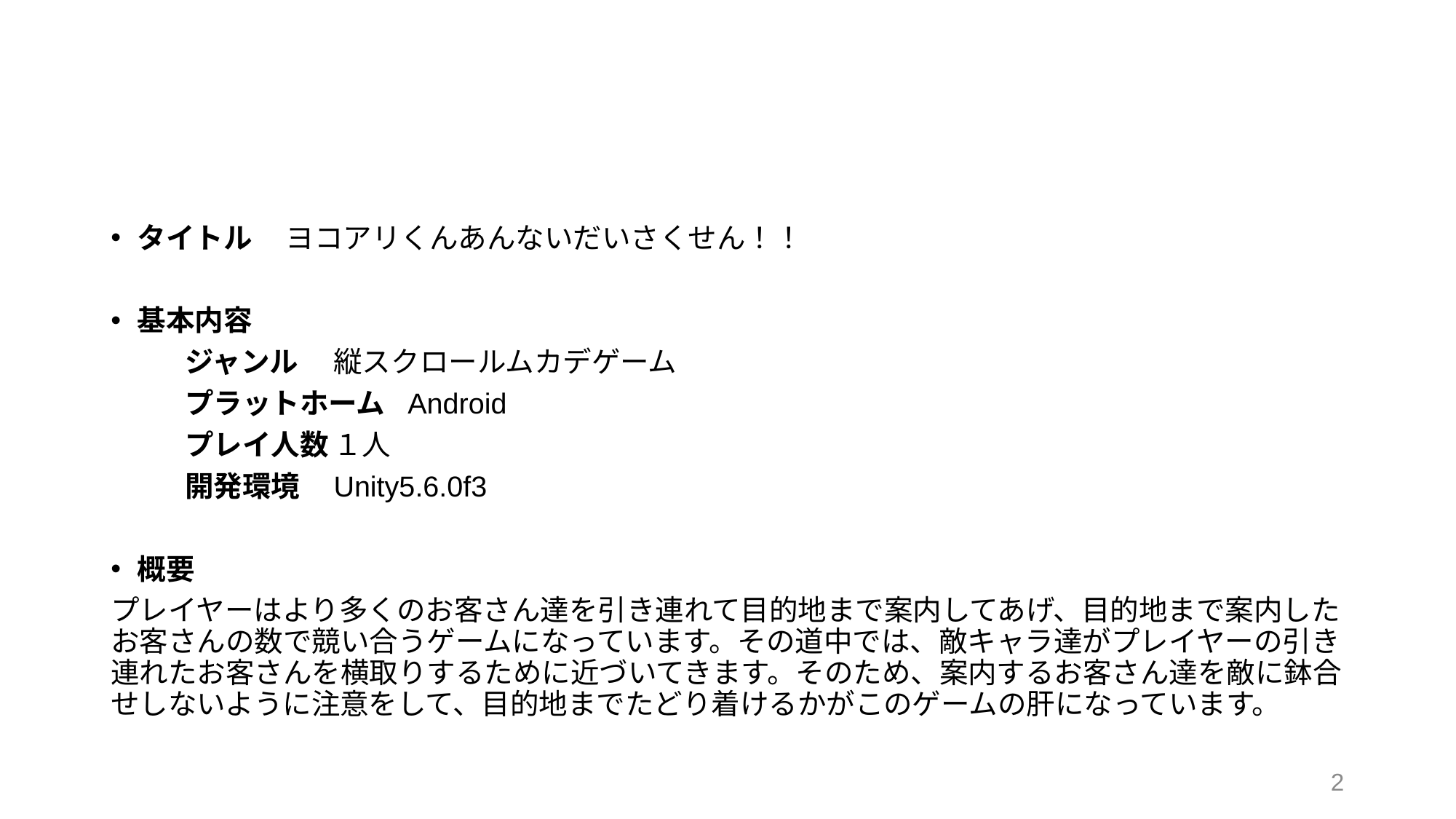

タイトル		ヨコアリくんあんないだいさくせん！！

基本内容
	ジャンル		縦スクロールムカデゲーム
	プラットホーム		Android
	プレイ人数		１人
	開発環境		Unity5.6.0f3

概要
プレイヤーはより多くのお客さん達を引き連れて目的地まで案内してあげ、目的地まで案内したお客さんの数で競い合うゲームになっています。その道中では、敵キャラ達がプレイヤーの引き連れたお客さんを横取りするために近づいてきます。そのため、案内するお客さん達を敵に鉢合せしないように注意をして、目的地までたどり着けるかがこのゲームの肝になっています。
2